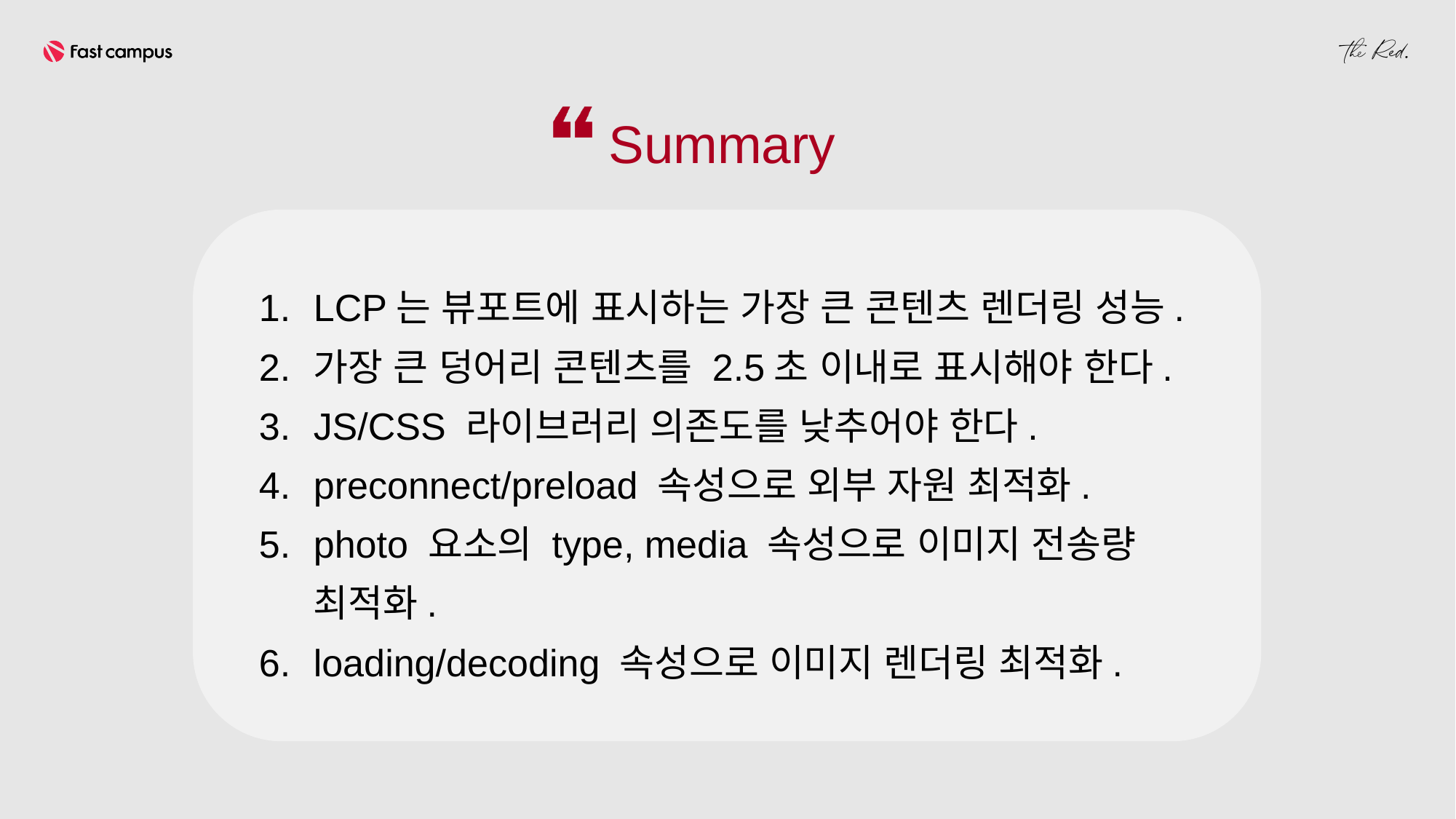

LCP는 뷰포트에 표시하는 가장 큰 콘텐츠 렌더링 성능.
가장 큰 덩어리 콘텐츠를 2.5초 이내로 표시해야 한다.
JS/CSS 라이브러리 의존도를 낮추어야 한다.
preconnect/preload 속성으로 외부 자원 최적화.
photo 요소의 type, media 속성으로 이미지 전송량 최적화.
loading/decoding 속성으로 이미지 렌더링 최적화.